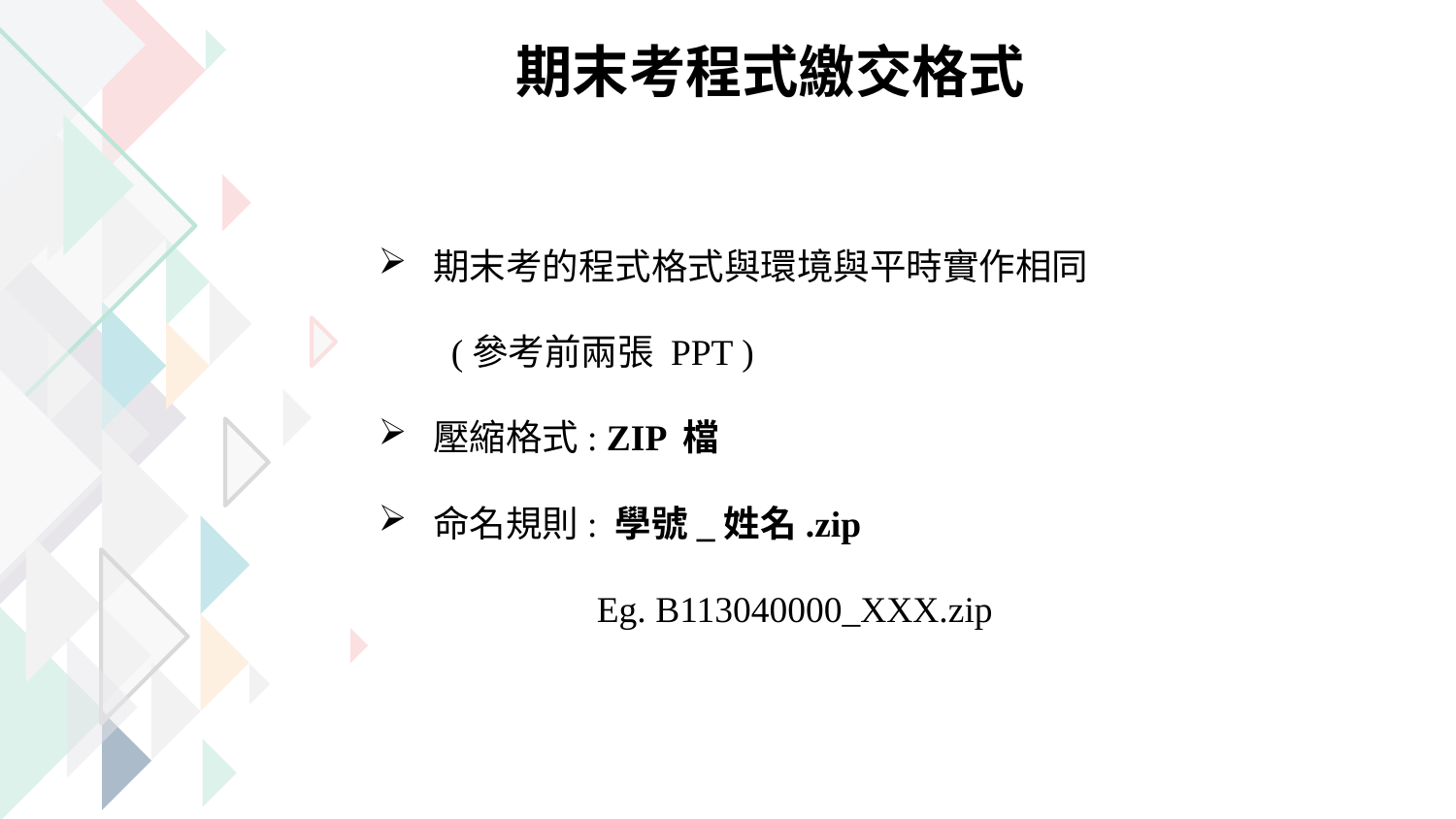

期末考程式繳交格式
期末考的程式格式與環境與平時實作相同
(參考前兩張 PPT )
壓縮格式: ZIP 檔
命名規則: 學號_姓名.zip
	Eg. B113040000_XXX.zip